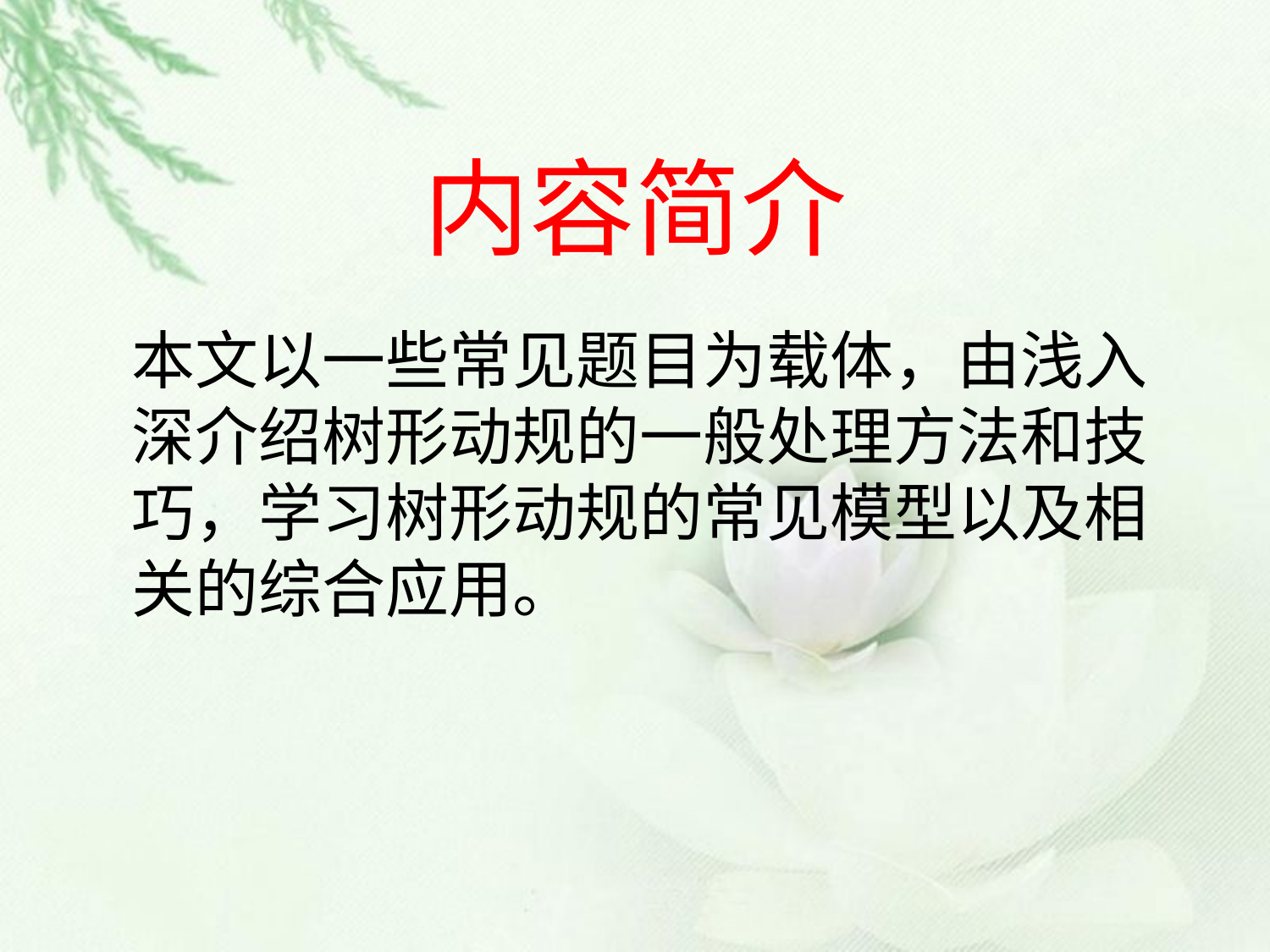

内容简介
本文以一些常见题目为载体，由浅入深介绍树形动规的一般处理方法和技巧，学习树形动规的常见模型以及相关的综合应用。